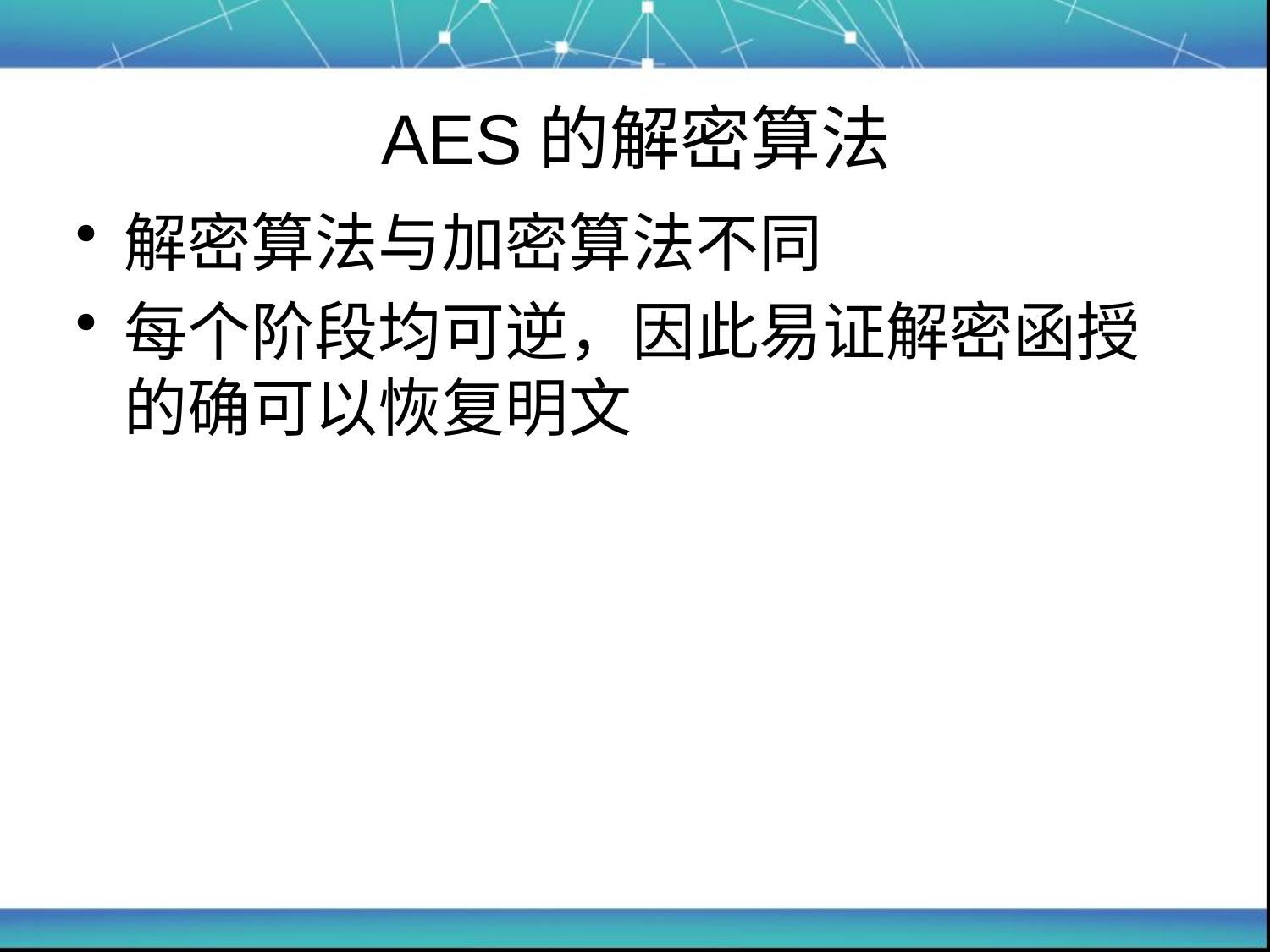

# AES的解密算法
解密算法与加密算法不同
每个阶段均可逆，因此易证解密函授的确可以恢复明文